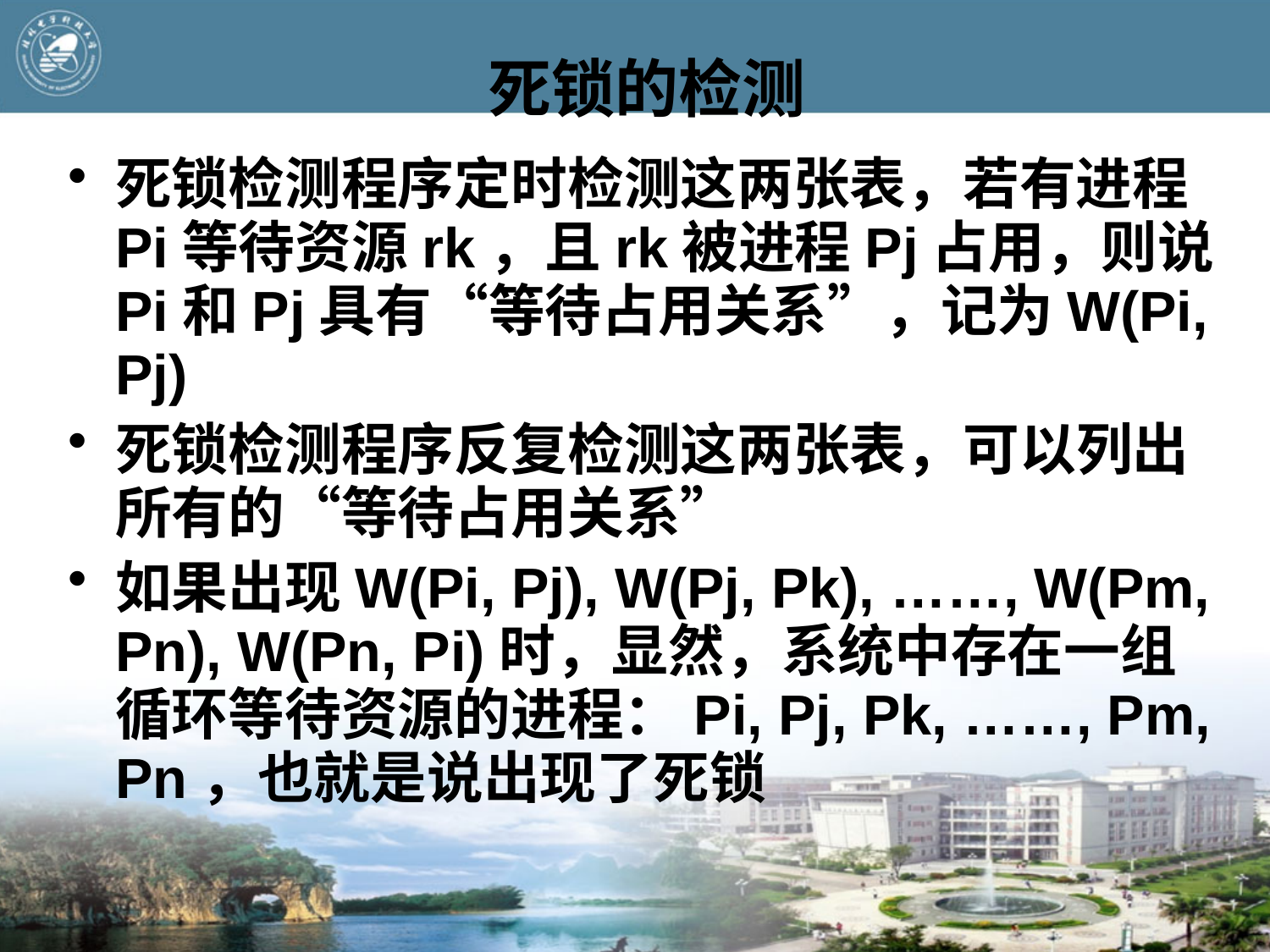

# 死锁的检测
死锁检测程序定时检测这两张表，若有进程Pi等待资源rk，且rk被进程Pj占用，则说Pi和Pj具有“等待占用关系”，记为W(Pi, Pj)
死锁检测程序反复检测这两张表，可以列出所有的“等待占用关系”
如果出现W(Pi, Pj), W(Pj, Pk), ……, W(Pm, Pn), W(Pn, Pi)时，显然，系统中存在一组循环等待资源的进程：Pi, Pj, Pk, ……, Pm, Pn，也就是说出现了死锁